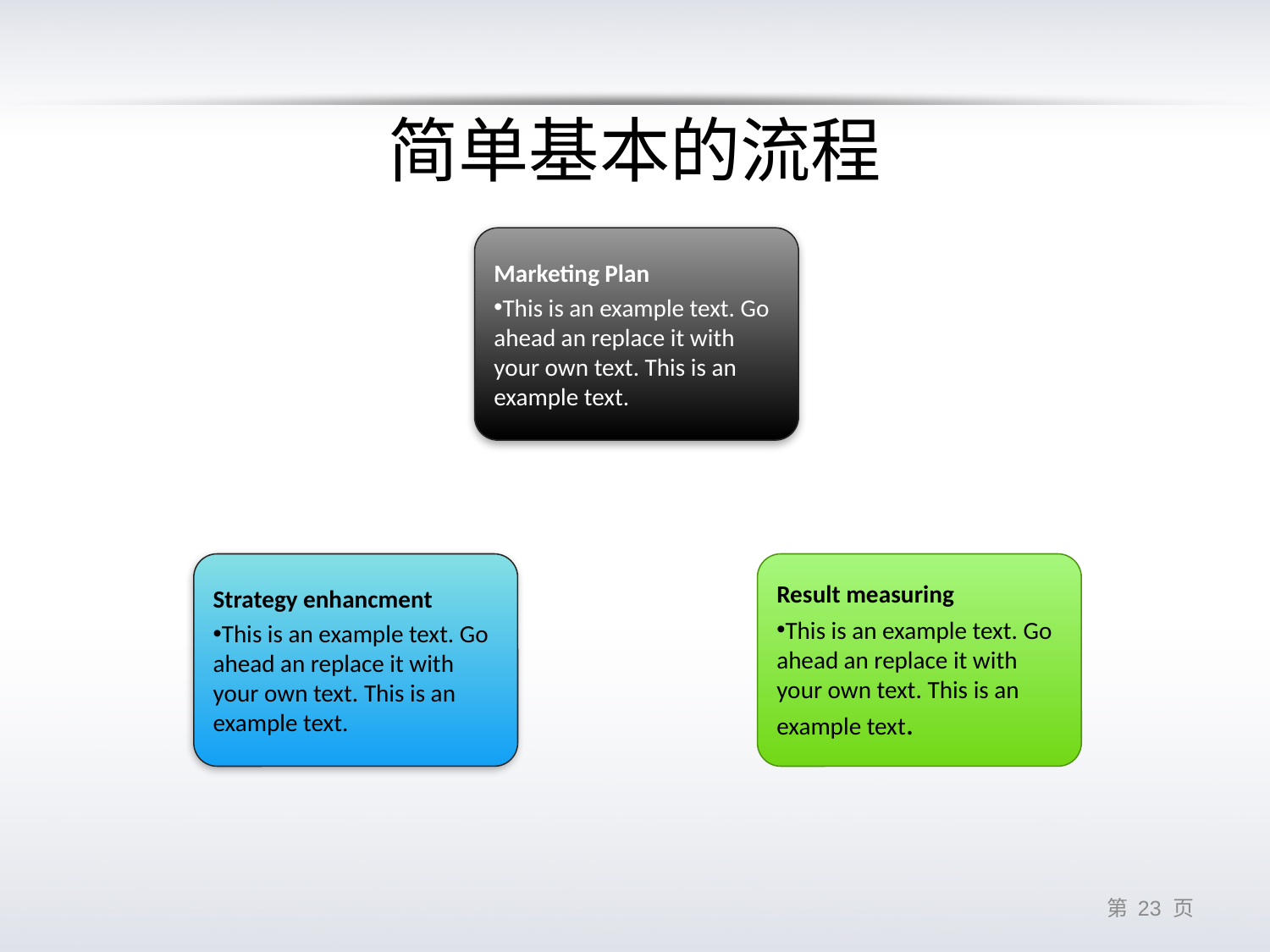

# 简单基本的流程
Marketing Plan
This is an example text. Go ahead an replace it with your own text. This is an example text.

Strategy enhancment
This is an example text. Go ahead an replace it with your own text. This is an example text.
Result measuring
This is an example text. Go ahead an replace it with your own text. This is an example text.

第 23 页